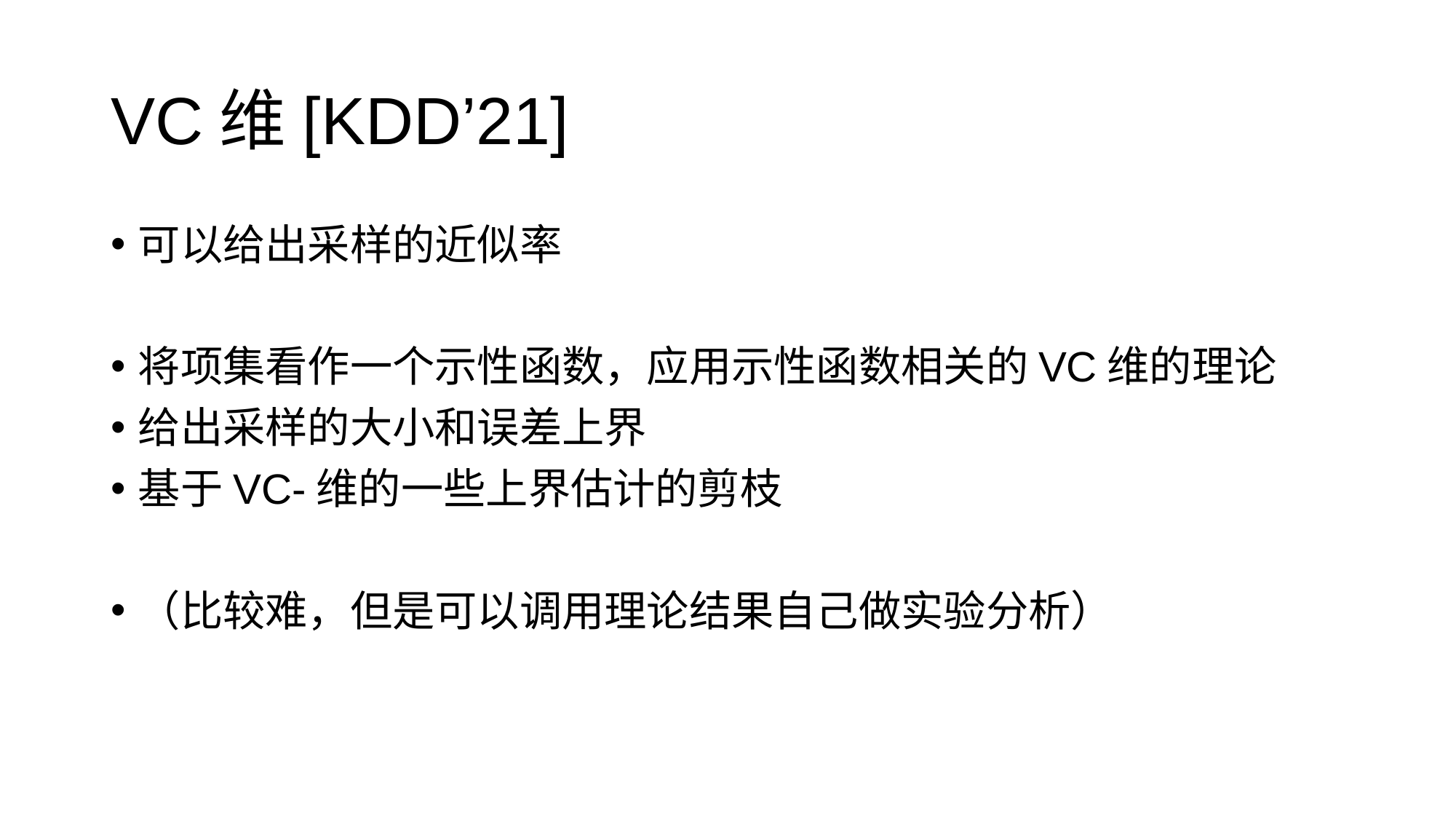

# VC维[KDD’21]
可以给出采样的近似率

将项集看作一个示性函数，应用示性函数相关的VC维的理论
给出采样的大小和误差上界
基于VC-维的一些上界估计的剪枝

（比较难，但是可以调用理论结果自己做实验分析）